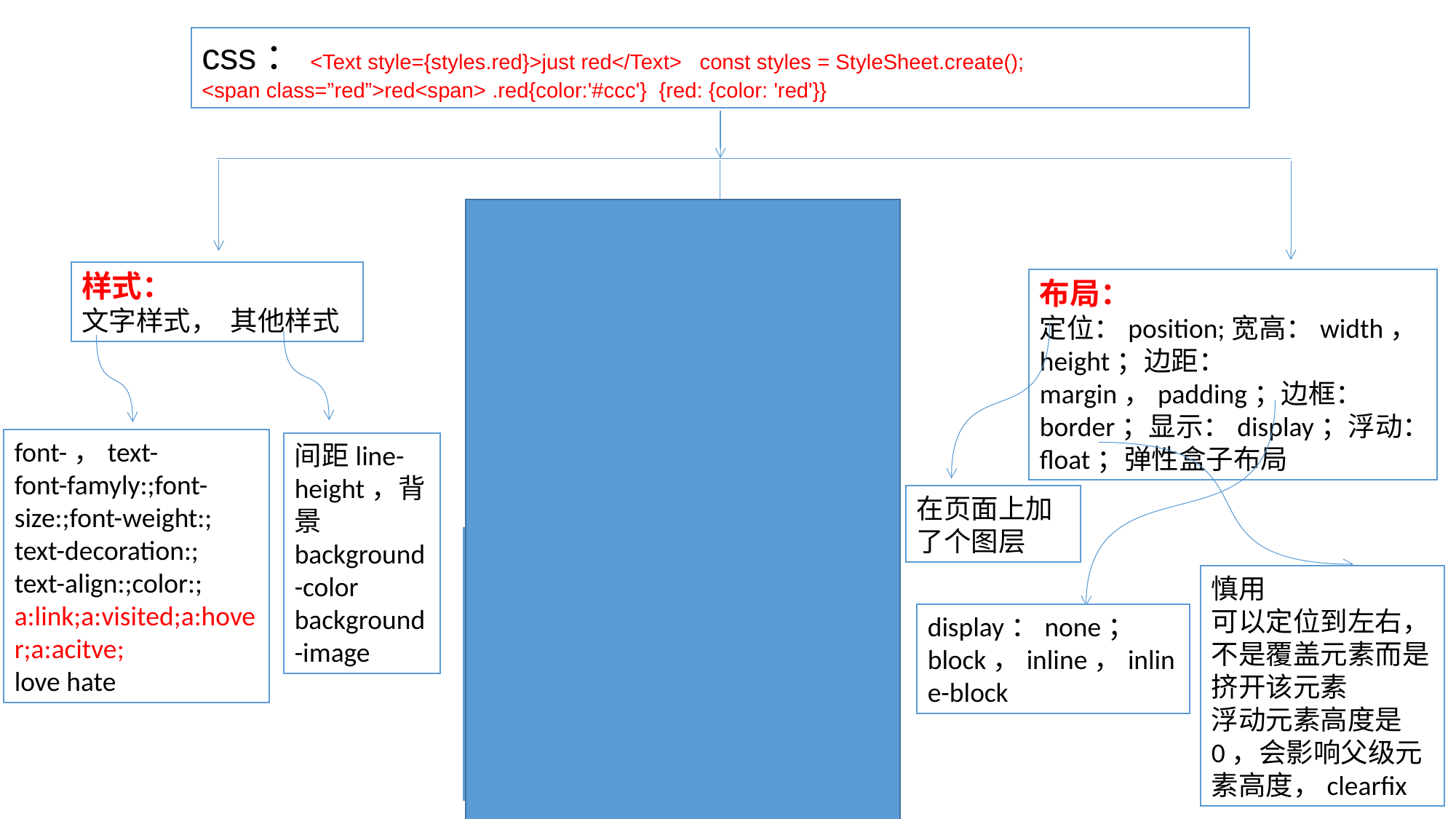

css：<Text style={styles.red}>just red</Text>   const styles = StyleSheet.create();
<span class=”red”>red<span> .red{color:'#ccc'}  {red: {color: 'red'}}

选择器：
<div class=”myClass” id=”myDiv”><span>aaa</span><i></i></div>
div标签名，myClass是css类，myDiv是标签的id
样式：
文字样式，  其他样式
布局：
定位：position;宽高：width，height；边距：margin，padding；边框：border；显示：display；浮动：float；弹性盒子布局
font-，text-
font-famyly:;font-size:;font-weight:;
text-decoration:;
text-align:;color:;
a:link;a:visited;a:hover;a:acitve;
love hate
间距line-height，背景background-color
background-image
在页面上加了个图层
更多选择器使用：.myClass,.otherClass
div#myDiv > span
input[type=”text”]
div:first-child

*{margin:0;padding:0}
.myClass{font-size:100px;}
#myDiv{margin:10px;}
div{color:#333}
*选择所有标签
.匹配css类
#匹配id，div匹配标签
慎用
可以定位到左右，不是覆盖元素而是挤开该元素
浮动元素高度是0，会影响父级元素高度，clearfix
display：none；
block，inline，inline-block